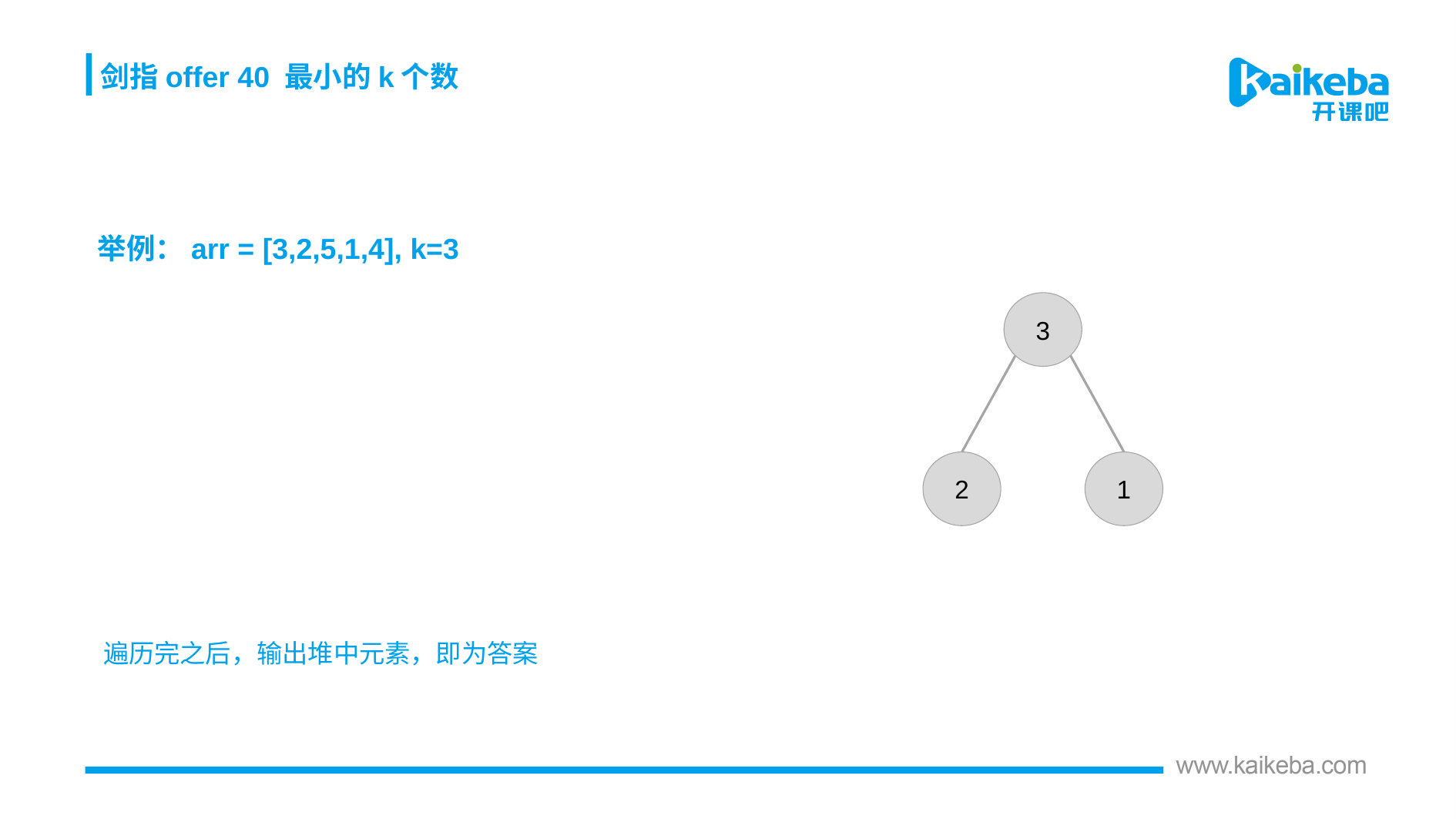

剑指offer 40 最小的k个数
举例：arr = [3,2,5,1,4], k=3
3
2
1
遍历完之后，输出堆中元素，即为答案